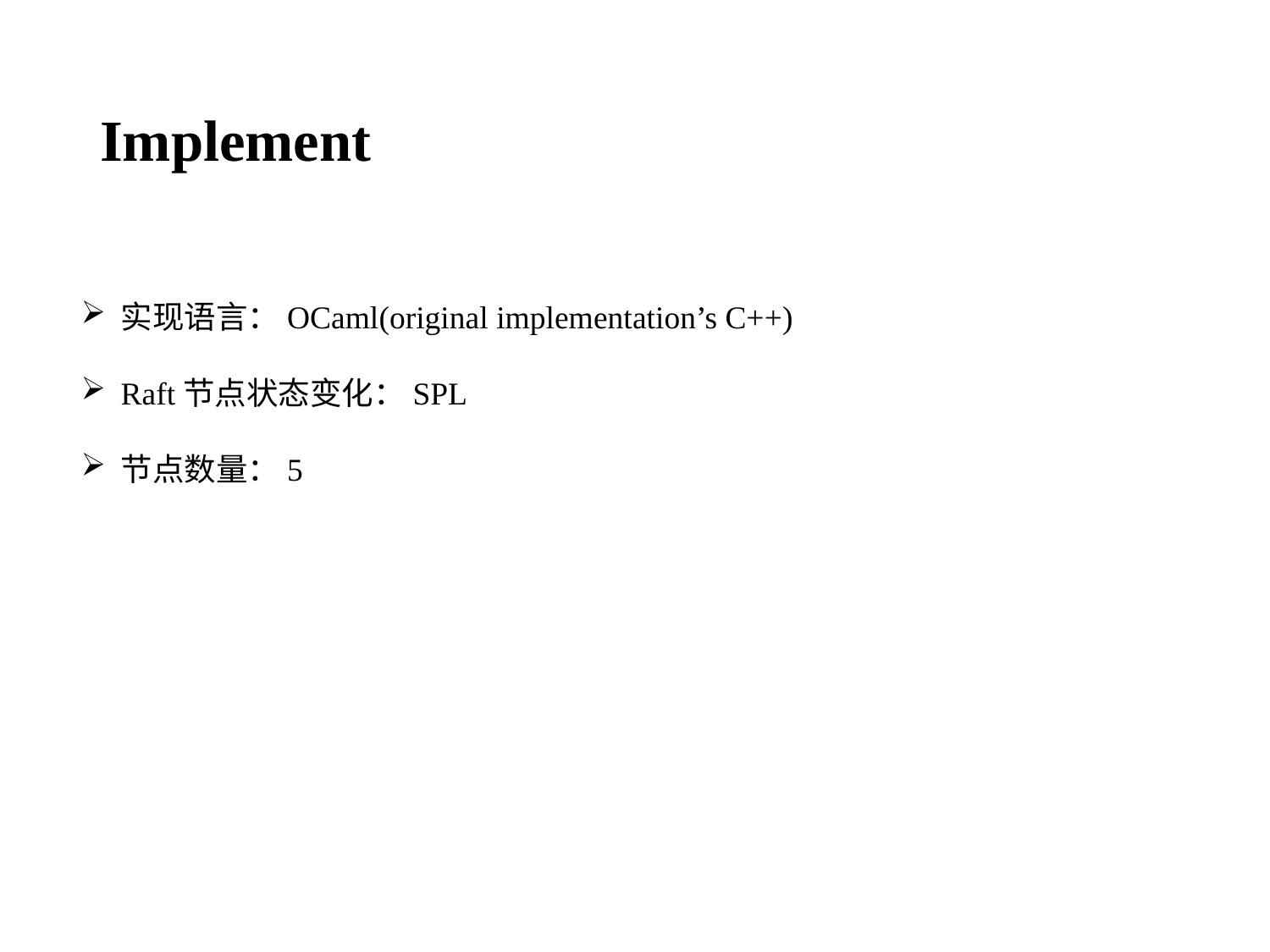

# Implement
实现语言：OCaml(original implementation’s C++)

Raft节点状态变化：SPL

节点数量：5